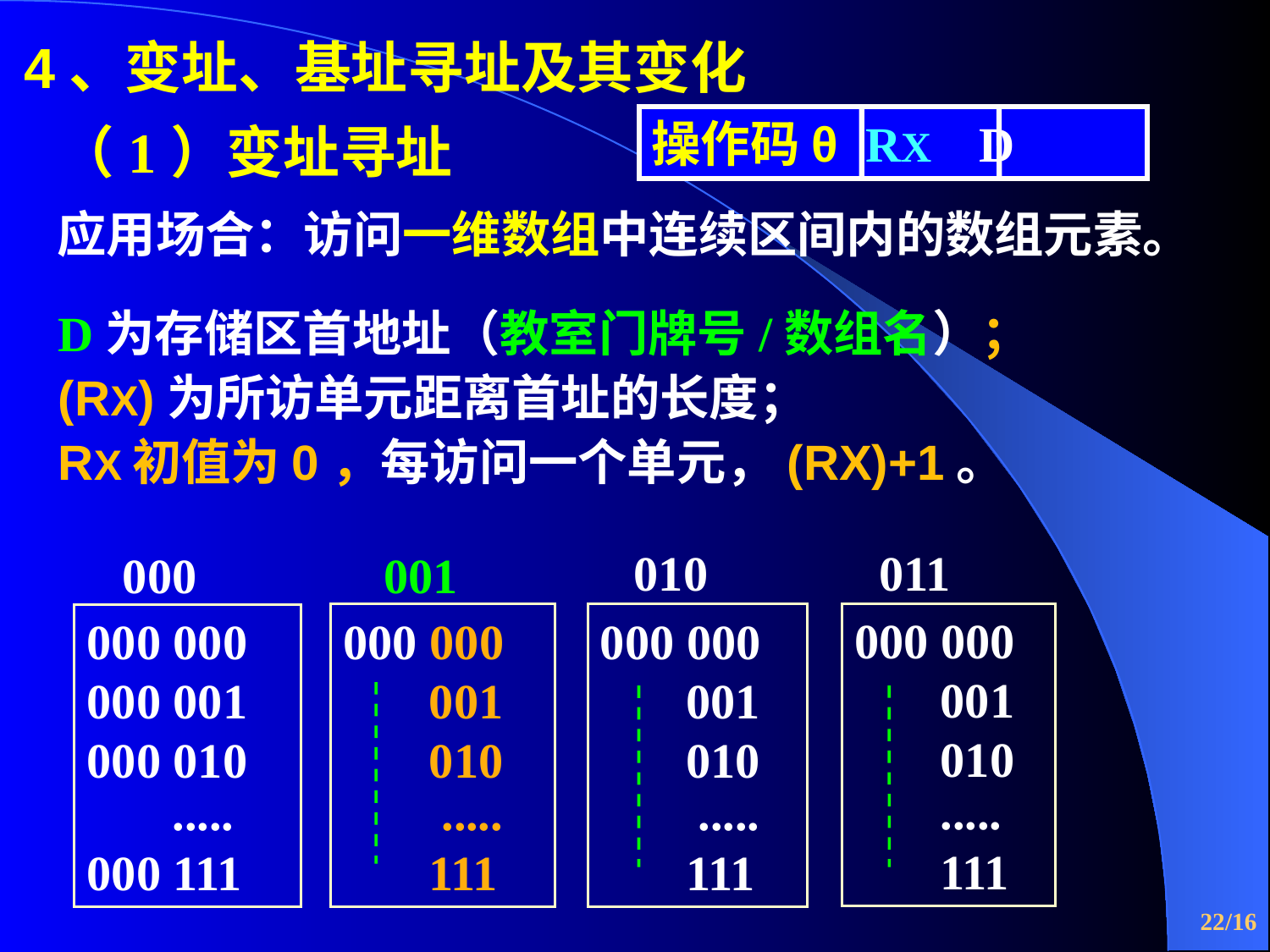

4、变址、基址寻址及其变化
操作码θ  RX    D

（1）变址寻址
应用场合：访问一维数组中连续区间内的数组元素。
D为存储区首地址（教室门牌号/数组名）；
(RX)为所访单元距离首址的长度；
RX初值为0，每访问一个单元，(RX)+1。
011
000 000
       001
       010
       .....
       111

010
000 000
       001
       010
        .....
       111

001
000 000
       001
       010
        .....
       111

000
000 000
000 001
000 010
       .....
000 111
22/16